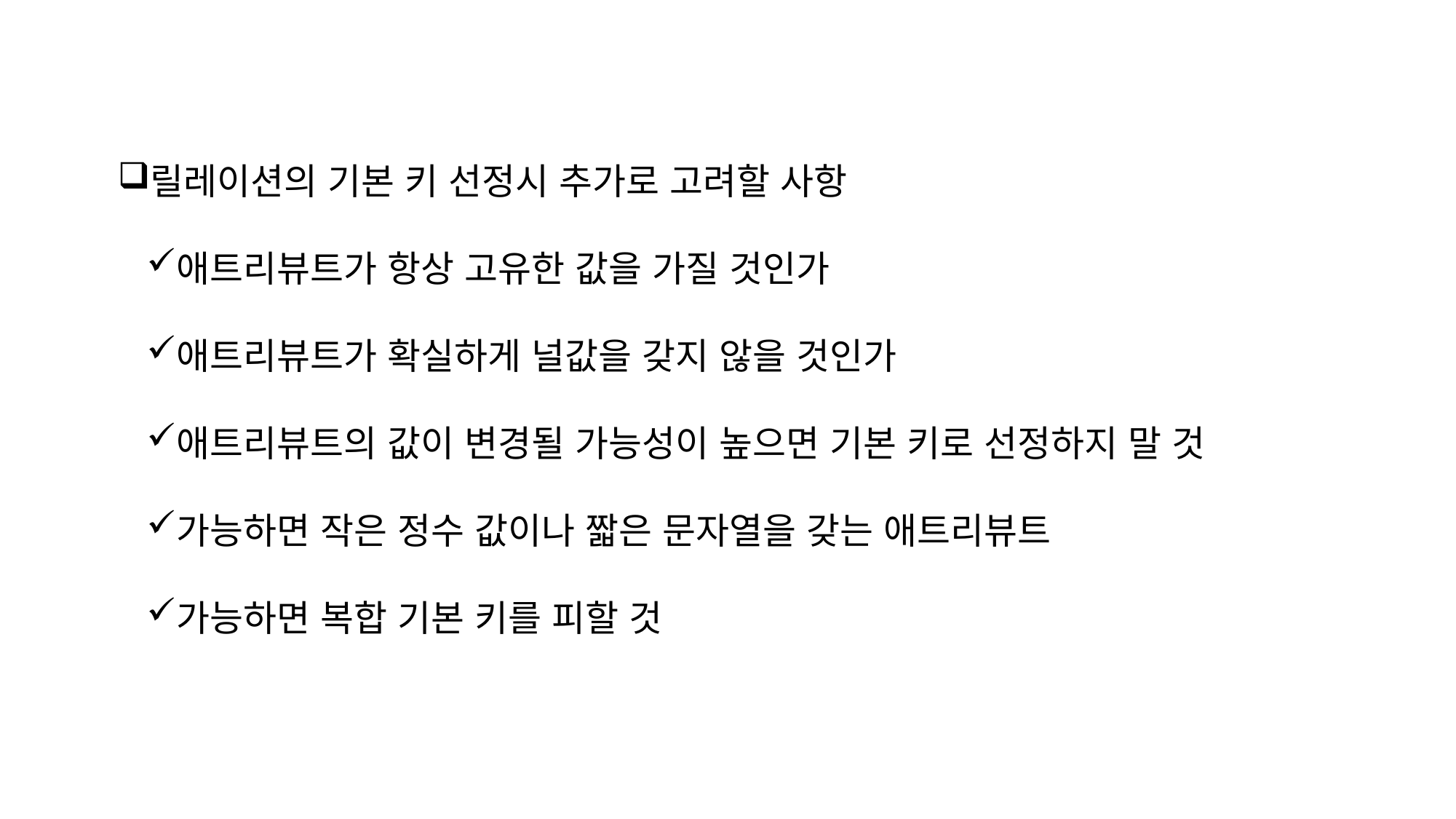

릴레이션의 기본 키 선정시 추가로 고려할 사항
애트리뷰트가 항상 고유한 값을 가질 것인가
애트리뷰트가 확실하게 널값을 갖지 않을 것인가
애트리뷰트의 값이 변경될 가능성이 높으면 기본 키로 선정하지 말 것
가능하면 작은 정수 값이나 짧은 문자열을 갖는 애트리뷰트
가능하면 복합 기본 키를 피할 것